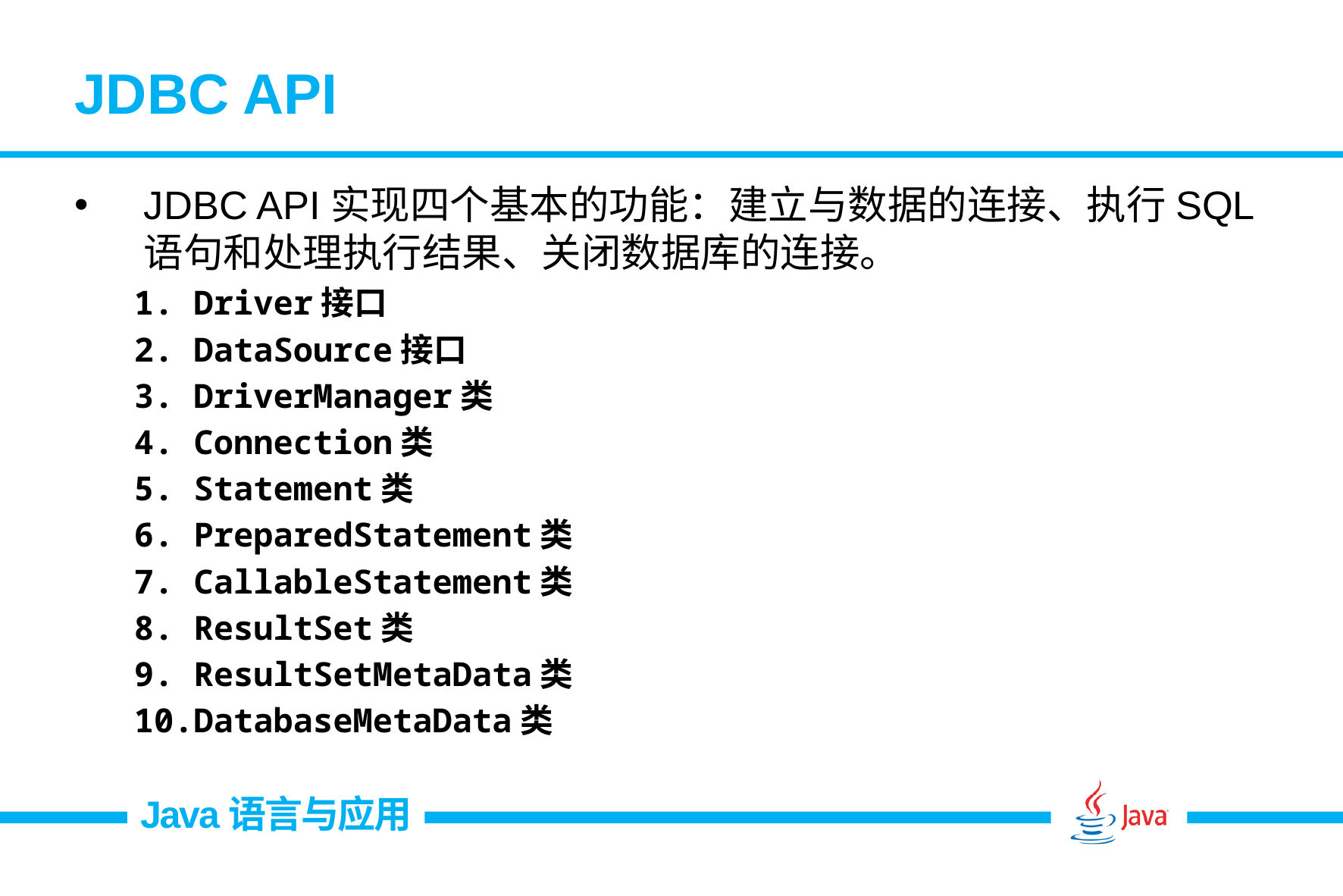

# JDBC API
JDBC API实现四个基本的功能：建立与数据的连接、执行SQL语句和处理执行结果、关闭数据库的连接。
Driver接口
DataSource接口
DriverManager类
Connection类
Statement类
PreparedStatement类
CallableStatement类
ResultSet类
ResultSetMetaData类
DatabaseMetaData类